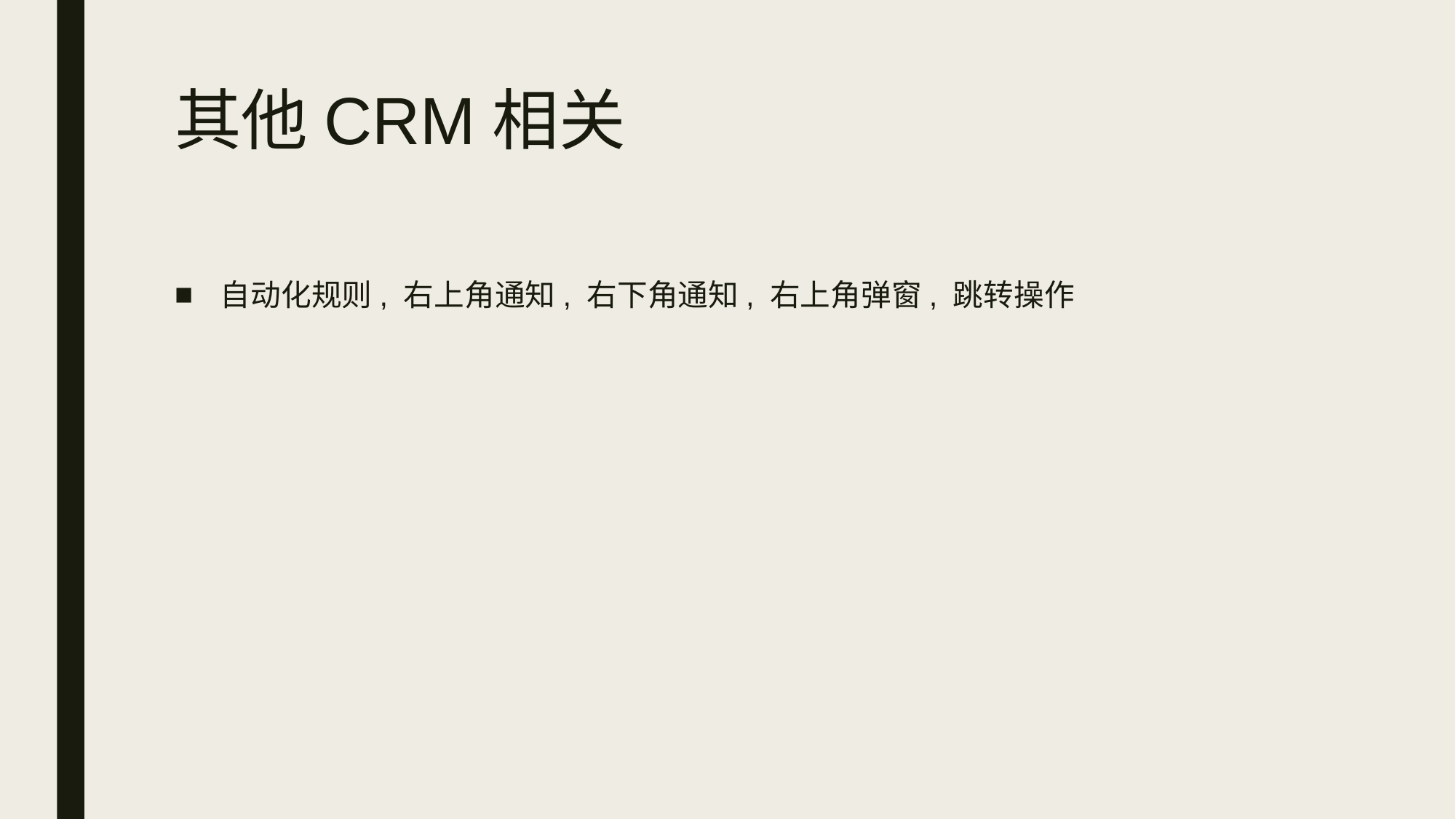

# 其他CRM相关
自动化规则, 右上角通知, 右下角通知, 右上角弹窗, 跳转操作